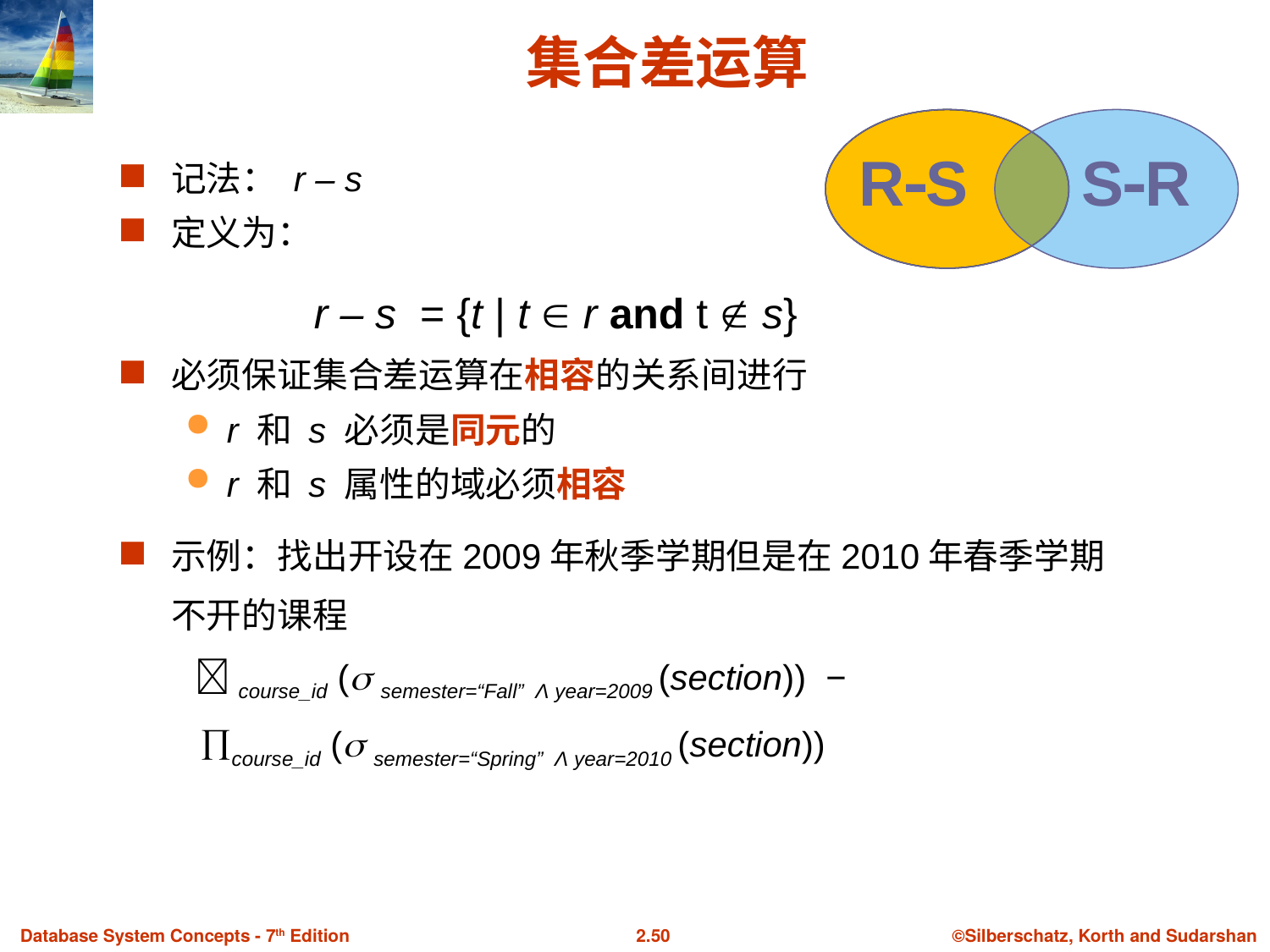

# 集合差运算

R−S
S−R
记法： r – s
定义为：
		 r – s  = {t | t ∈ r and t ∉ s}
必须保证集合差运算在相容的关系间进行
r 和 s 必须是同元的
r 和 s 属性的域必须相容
示例：找出开设在2009年秋季学期但是在2010年春季学期不开的课程
   ∏course_id (σ semester=“Fall”  Λ year=2009 (section))  −
   ∏course_id (σ semester=“Spring”  Λ year=2010 (section))